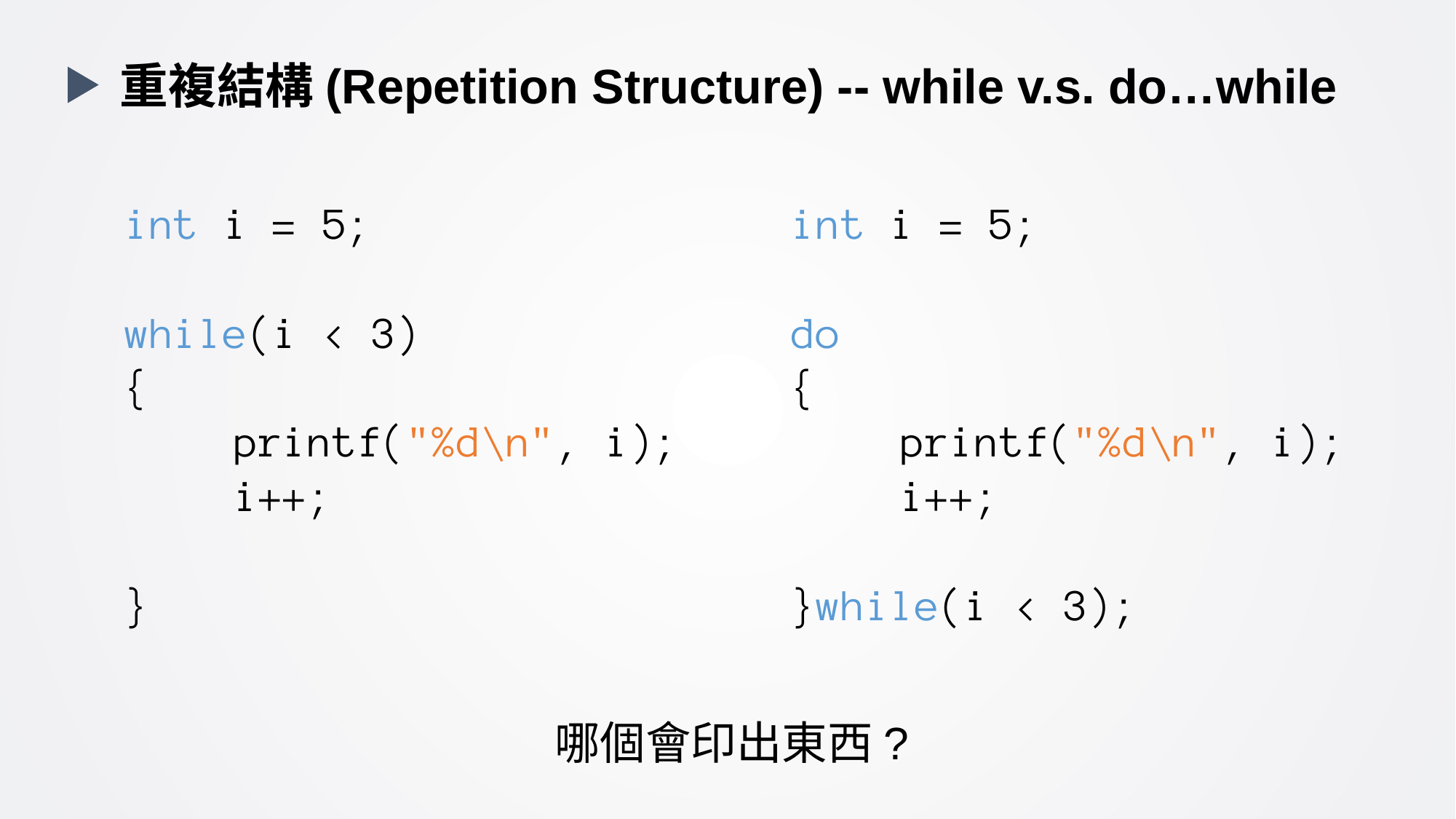

重複結構(Repetition Structure) -- while v.s. do…while

int i = 5;

while(i < 3)
{
	printf("%d\n", i);
	i++;

}
int i = 5;

do
{
	printf("%d\n", i);
	i++;

}while(i < 3);
哪個會印出東西?